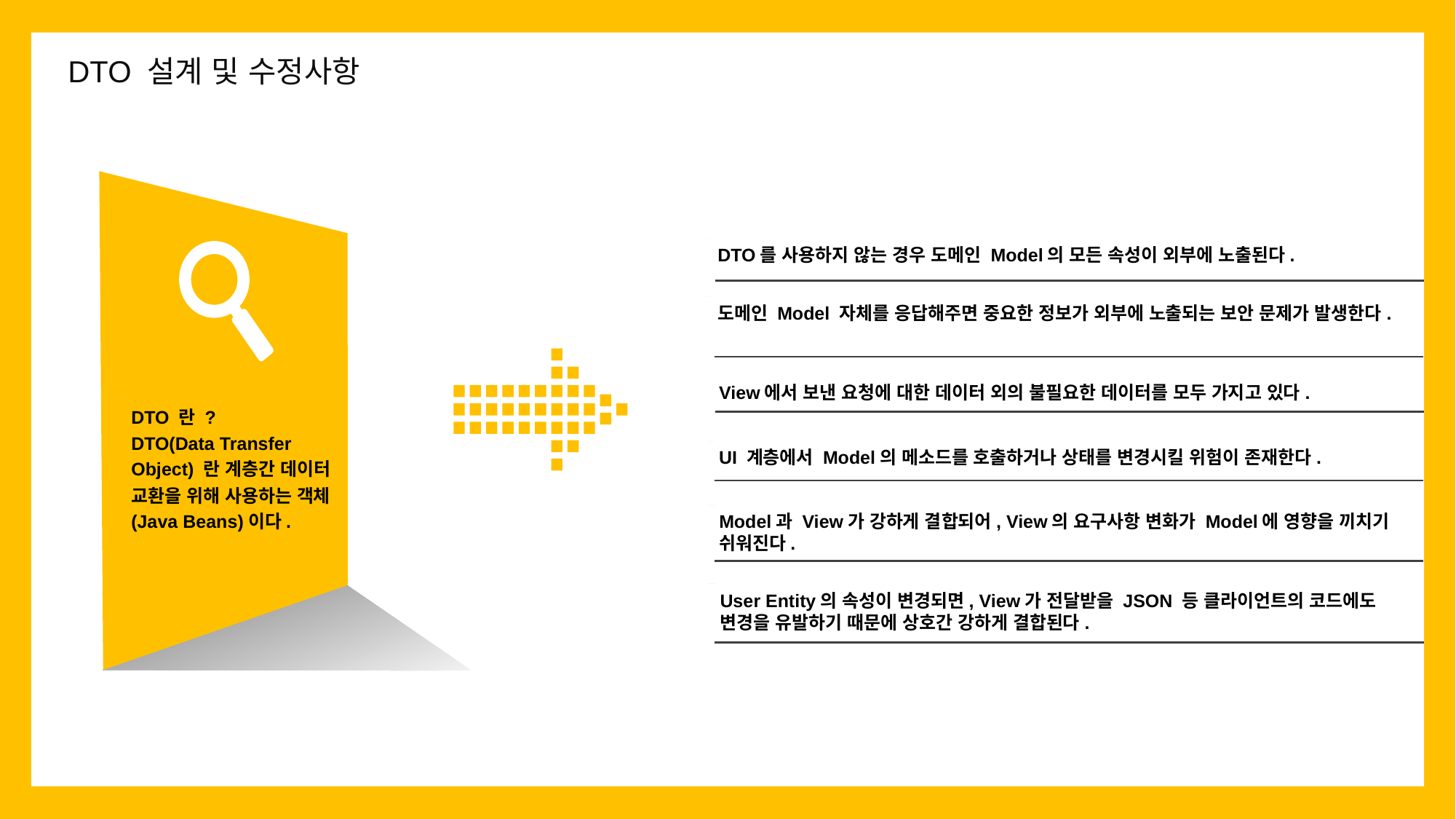

DTO 설계 및 수정사항

DTO를 사용하지 않는 경우 도메인 Model의 모든 속성이 외부에 노출된다.

도메인 Model 자체를 응답해주면 중요한 정보가 외부에 노출되는 보안 문제가 발생한다.

View에서 보낸 요청에 대한 데이터 외의 불필요한 데이터를 모두 가지고 있다.
DTO 란 ?
DTO(Data Transfer Object) 란 계층간 데이터 교환을 위해 사용하는 객체(Java Beans)이다.
UI 계층에서 Model의 메소드를 호출하거나 상태를 변경시킬 위험이 존재한다.
Model과 View가 강하게 결합되어, View의 요구사항 변화가 Model에 영향을 끼치기 쉬워진다.

User Entity의 속성이 변경되면, View가 전달받을 JSON 등 클라이언트의 코드에도 변경을 유발하기 때문에 상호간 강하게 결합된다.